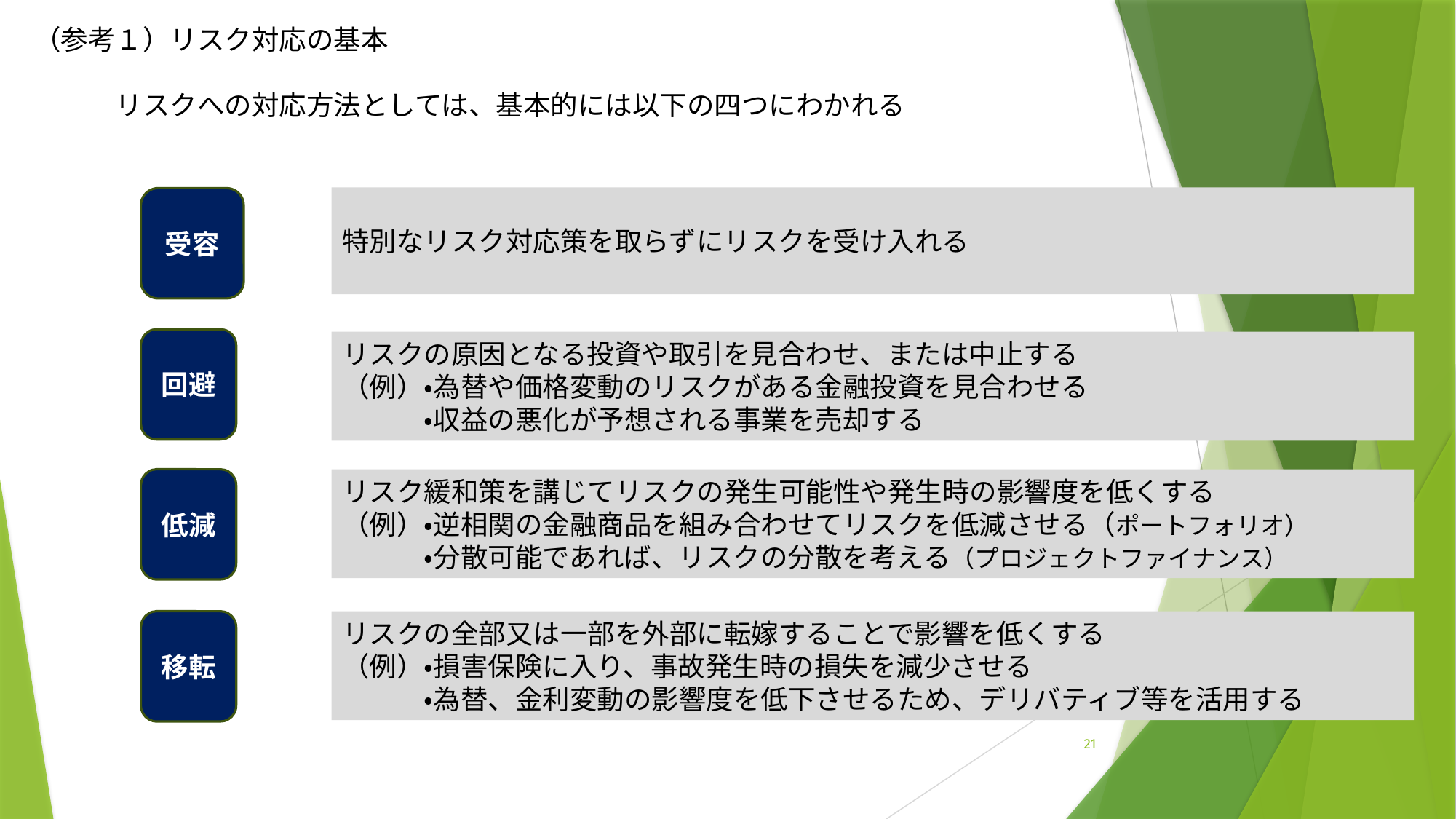

（参考１）リスク対応の基本

　　　リスクへの対応方法としては、基本的には以下の四つにわかれる
特別なリスク対応策を取らずにリスクを受け入れる
受容
回避
リスクの原因となる投資や取引を見合わせ、または中止する
（例）・為替や価格変動のリスクがある金融投資を見合わせる
　　　・収益の悪化が予想される事業を売却する
低減
リスク緩和策を講じてリスクの発生可能性や発生時の影響度を低くする
（例）・逆相関の金融商品を組み合わせてリスクを低減させる（ポートフォリオ）
　　　・分散可能であれば、リスクの分散を考える（プロジェクトファイナンス）
移転
リスクの全部又は一部を外部に転嫁することで影響を低くする
（例）・損害保険に入り、事故発生時の損失を減少させる
　　　・為替、金利変動の影響度を低下させるため、デリバティブ等を活用する
21